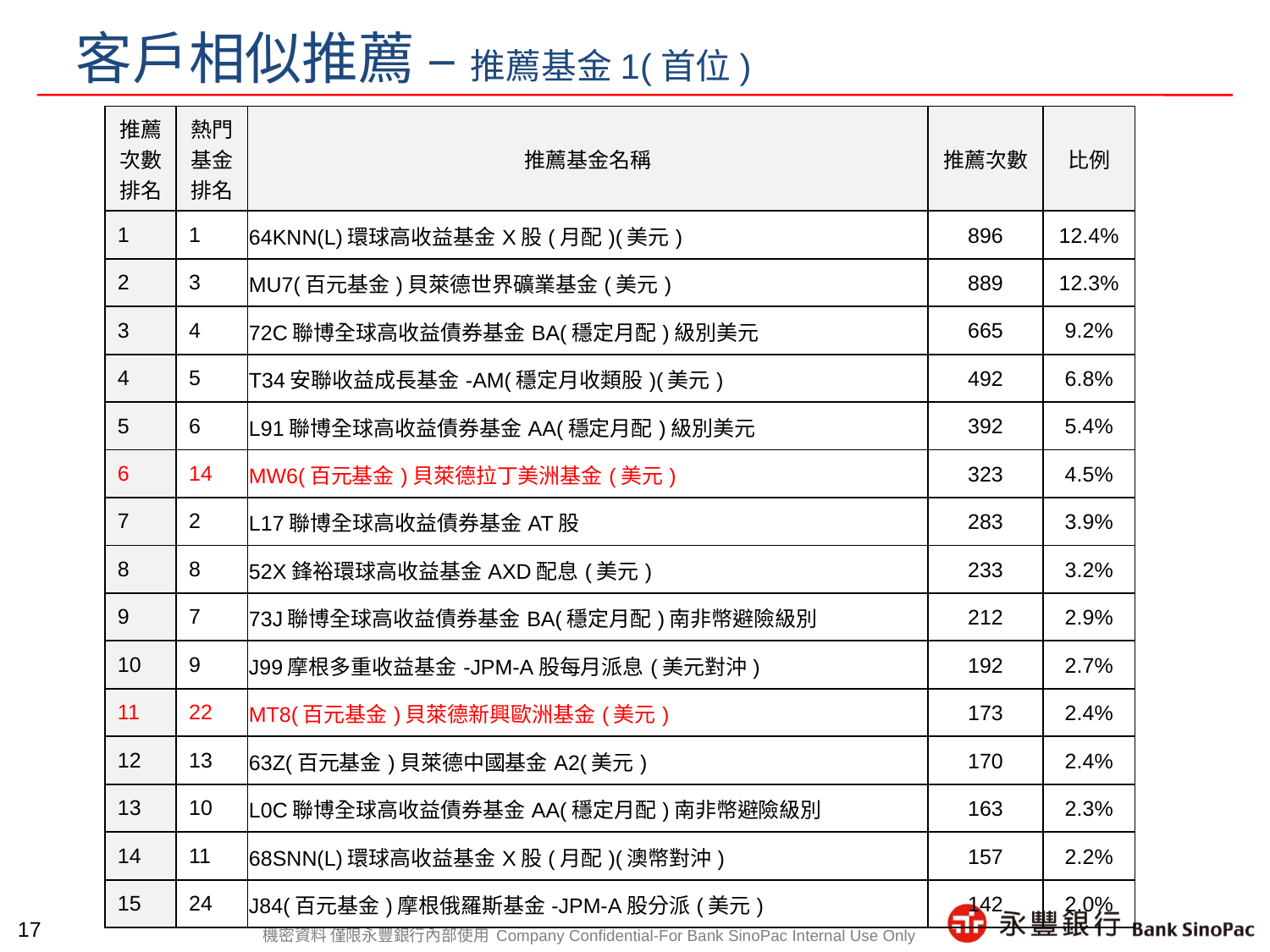

# 客戶相似推薦 – 推薦基金1(首位)
| 推薦次數排名 | 熱門基金排名 | 推薦基金名稱 | 推薦次數 | 比例 |
| --- | --- | --- | --- | --- |
| 1 | 1 | 64KNN(L)環球高收益基金X股(月配)(美元) | 896 | 12.4% |
| 2 | 3 | MU7(百元基金)貝萊德世界礦業基金(美元) | 889 | 12.3% |
| 3 | 4 | 72C聯博全球高收益債券基金BA(穩定月配)級別美元 | 665 | 9.2% |
| 4 | 5 | T34安聯收益成長基金-AM(穩定月收類股)(美元) | 492 | 6.8% |
| 5 | 6 | L91聯博全球高收益債券基金AA(穩定月配)級別美元 | 392 | 5.4% |
| 6 | 14 | MW6(百元基金)貝萊德拉丁美洲基金(美元) | 323 | 4.5% |
| 7 | 2 | L17聯博全球高收益債券基金AT股 | 283 | 3.9% |
| 8 | 8 | 52X鋒裕環球高收益基金AXD配息(美元) | 233 | 3.2% |
| 9 | 7 | 73J聯博全球高收益債券基金BA(穩定月配)南非幣避險級別 | 212 | 2.9% |
| 10 | 9 | J99摩根多重收益基金-JPM-A股每月派息(美元對沖) | 192 | 2.7% |
| 11 | 22 | MT8(百元基金)貝萊德新興歐洲基金(美元) | 173 | 2.4% |
| 12 | 13 | 63Z(百元基金)貝萊德中國基金A2(美元) | 170 | 2.4% |
| 13 | 10 | L0C聯博全球高收益債券基金AA(穩定月配)南非幣避險級別 | 163 | 2.3% |
| 14 | 11 | 68SNN(L)環球高收益基金X股(月配)(澳幣對沖) | 157 | 2.2% |
| 15 | 24 | J84(百元基金)摩根俄羅斯基金-JPM-A股分派(美元) | 142 | 2.0% |